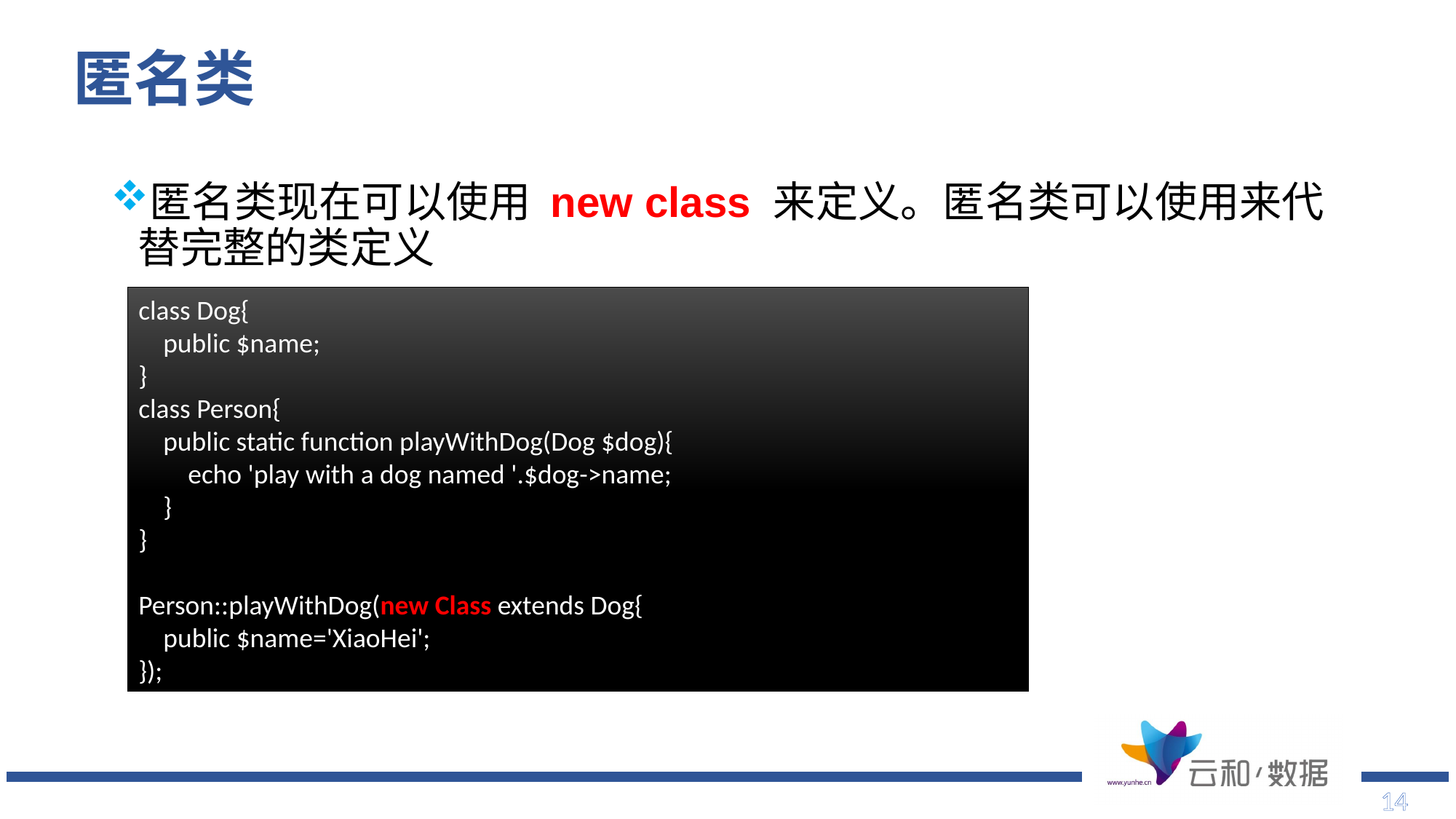

# 匿名类
匿名类现在可以使用 new class 来定义。匿名类可以使用来代替完整的类定义
class Dog{
    public $name;
}
class Person{
    public static function playWithDog(Dog $dog){
        echo 'play with a dog named '.$dog->name;
    }
}

Person::playWithDog(new Class extends Dog{
    public $name='XiaoHei';
});